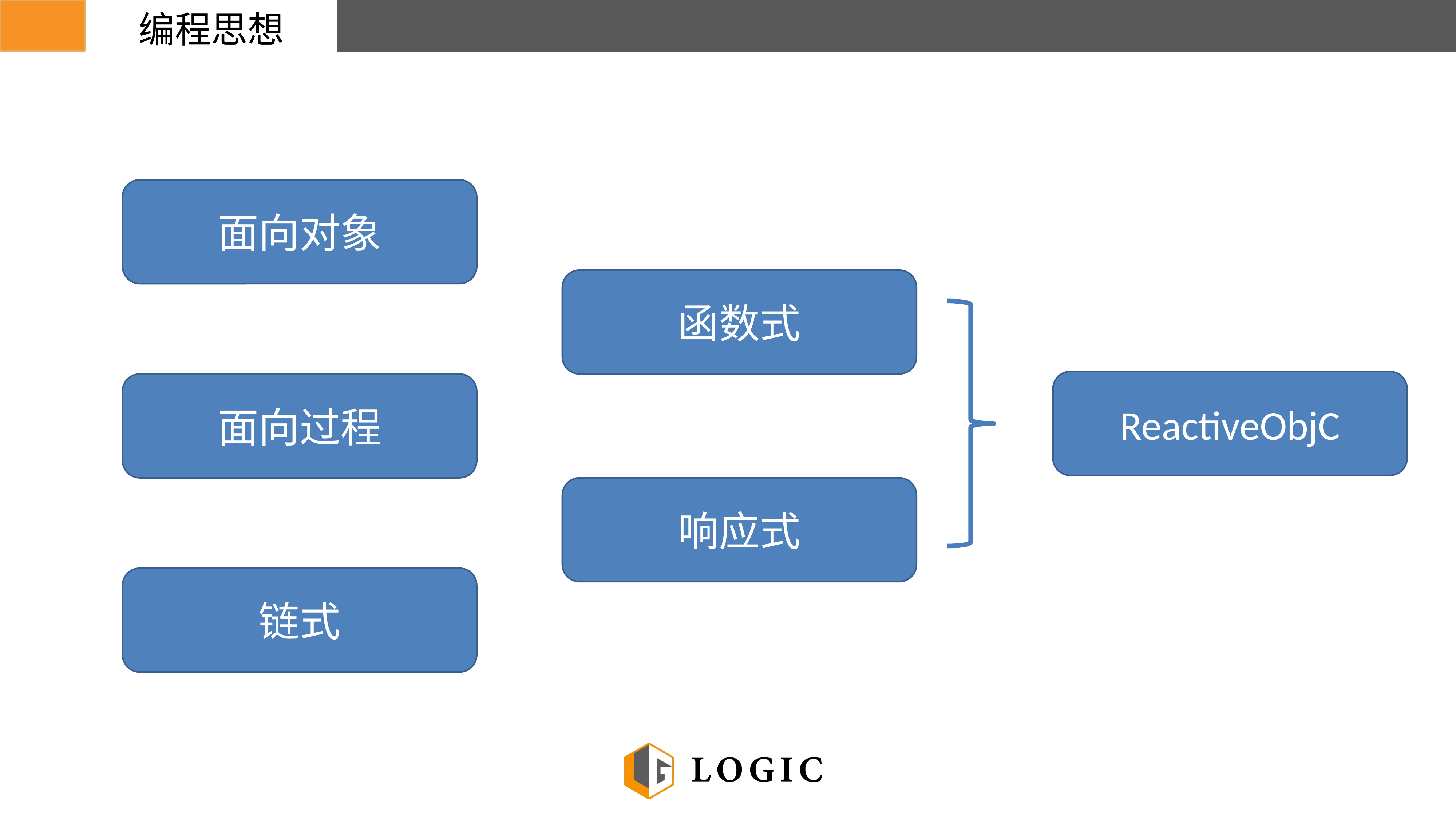

编程思想
面向对象
函数式

ReactiveObjC
面向过程
响应式
链式